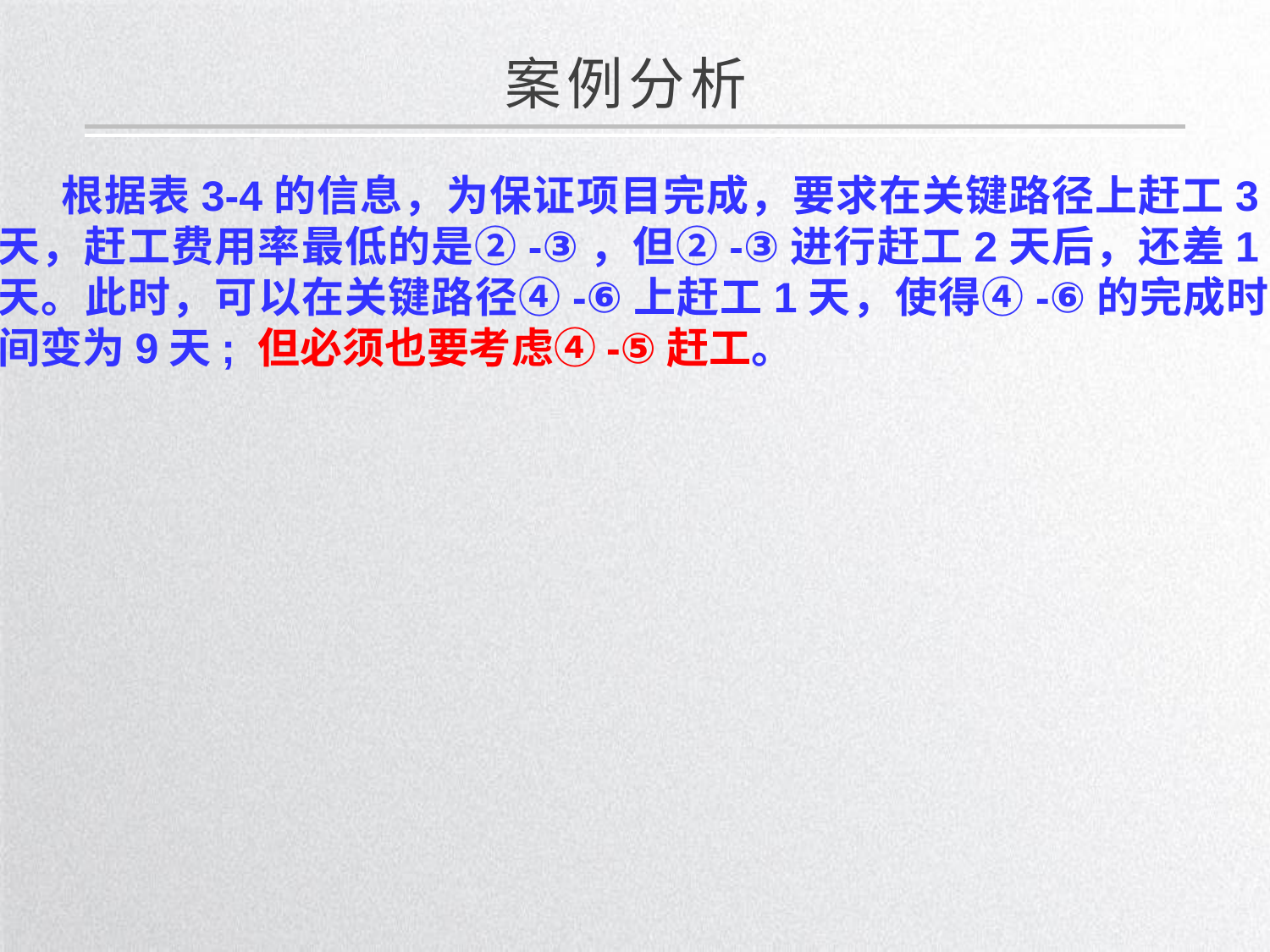

案例分析
根据表3-4的信息，为保证项目完成，要求在关键路径上赶工3天，赶工费用率最低的是②-③，但②-③进行赶工2天后，还差1天。此时，可以在关键路径④-⑥上赶工1天，使得④-⑥的完成时间变为9天; 但必须也要考虑④-⑤赶工。